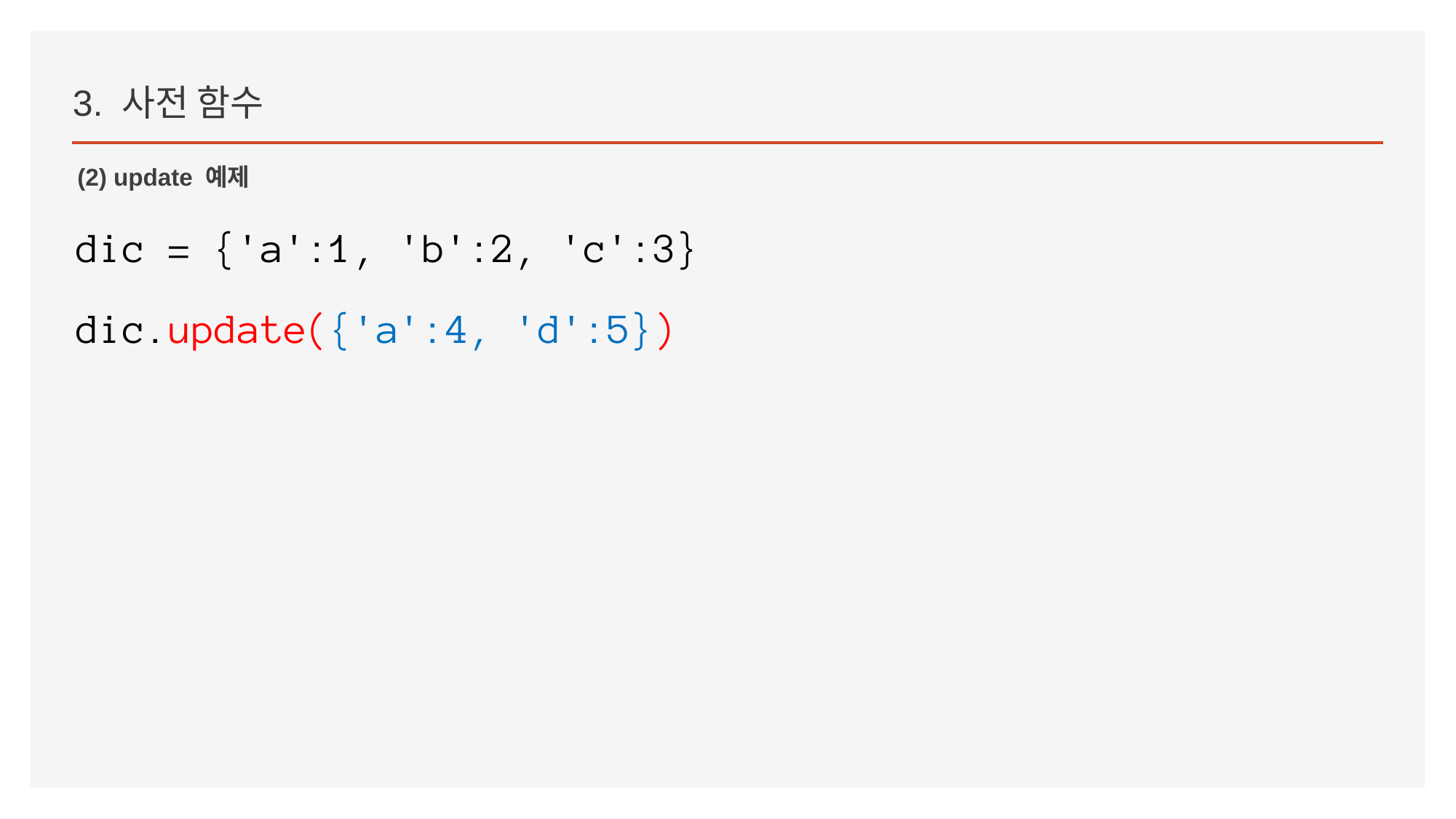

3. 사전 함수
(2) update 예제
dic = {'a':1, 'b':2, 'c':3}
dic.update({'a':4, 'd':5})